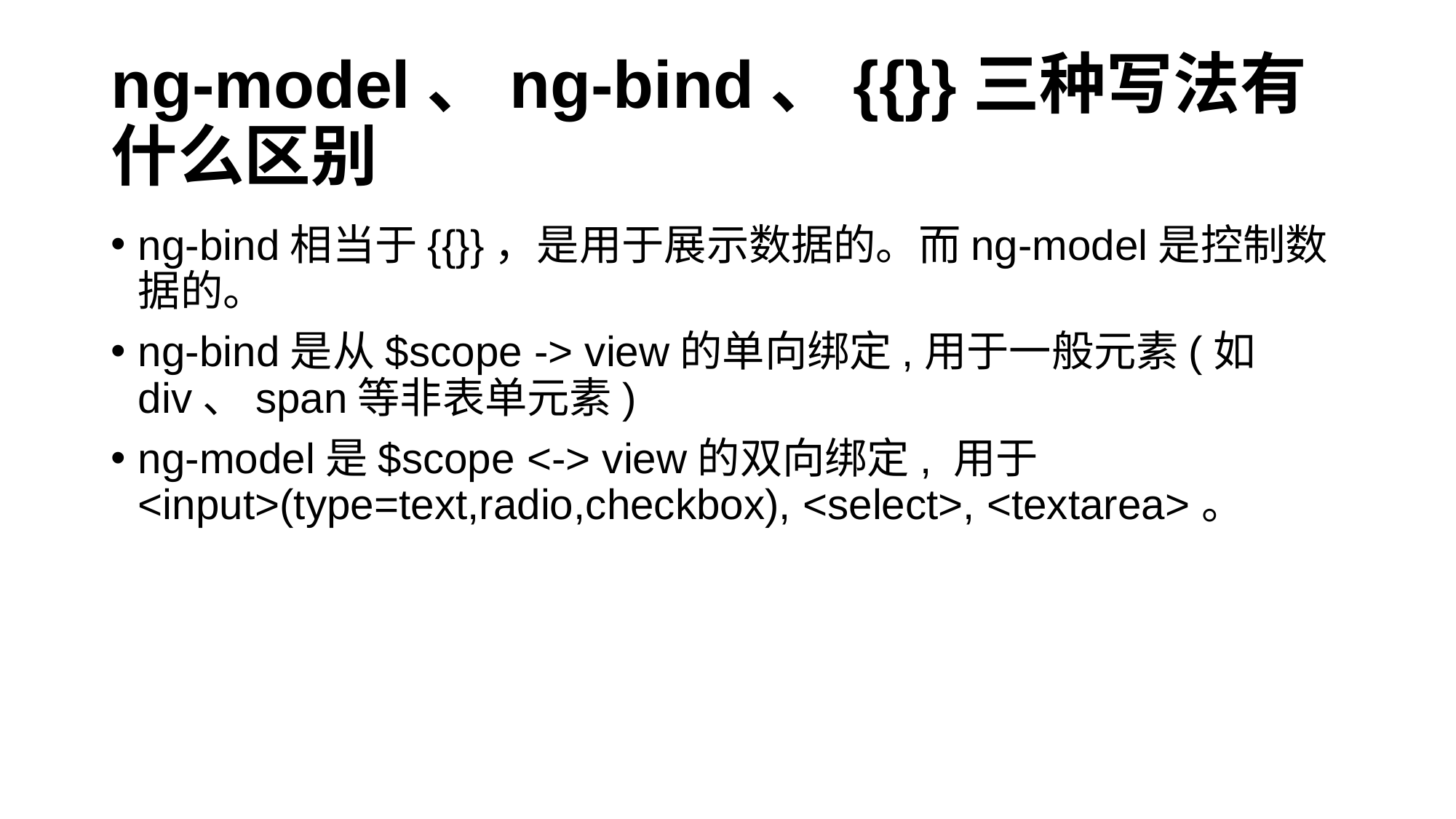

# ng-model、ng-bind、{{}}三种写法有什么区别
ng-bind相当于{{}}，是用于展示数据的。而ng-model是控制数据的。
ng-bind是从$scope -> view的单向绑定,用于一般元素(如div、span等非表单元素)
ng-model是$scope <-> view的双向绑定, 用于<input>(type=text,radio,checkbox), <select>, <textarea>。